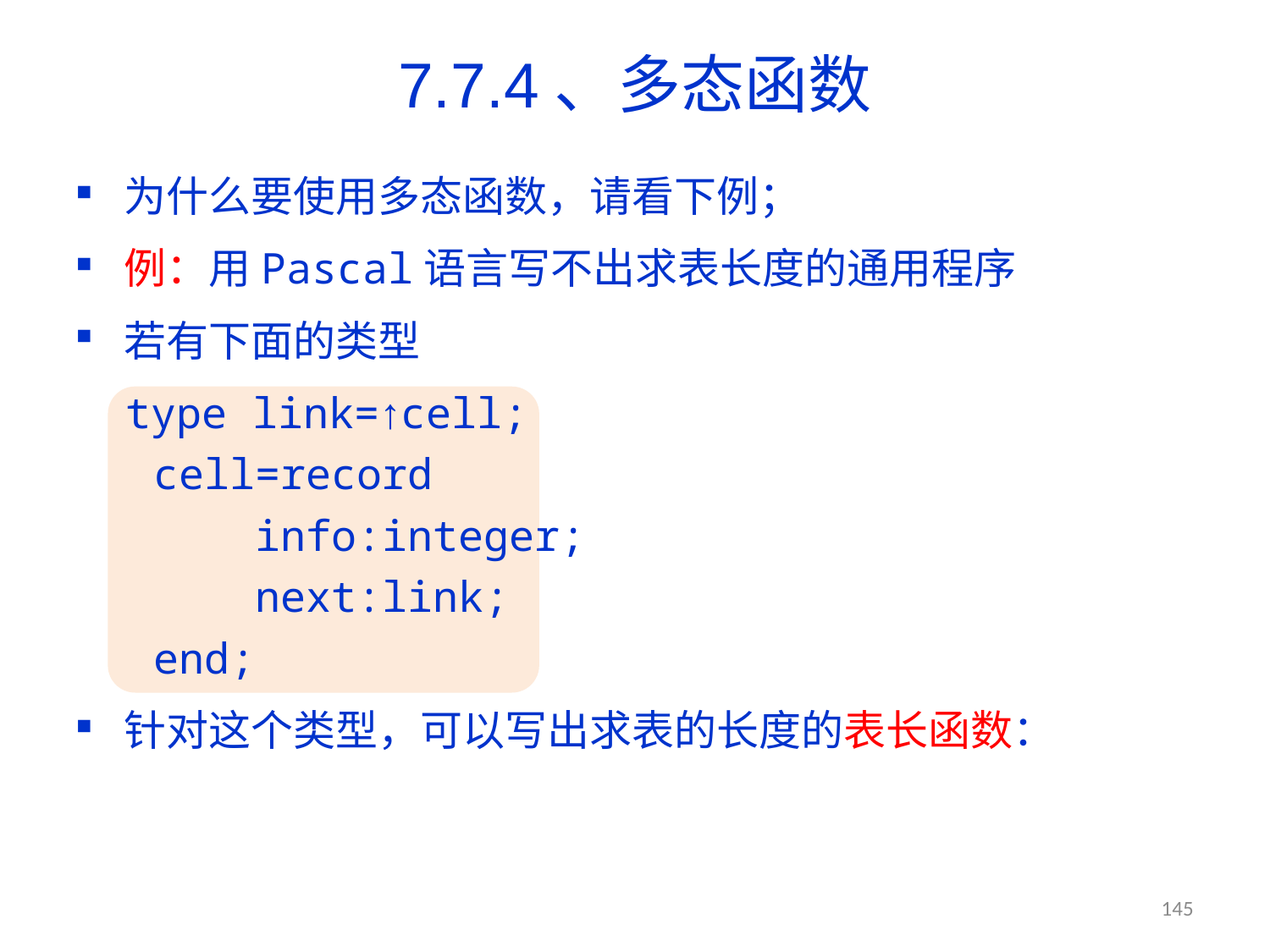

# 7.7.4、多态函数
为什么要使用多态函数，请看下例；
例：用Pascal语言写不出求表长度的通用程序
若有下面的类型
type link=↑cell;
cell=record
info:integer;
next:link;
end;
针对这个类型，可以写出求表的长度的表长函数：

145